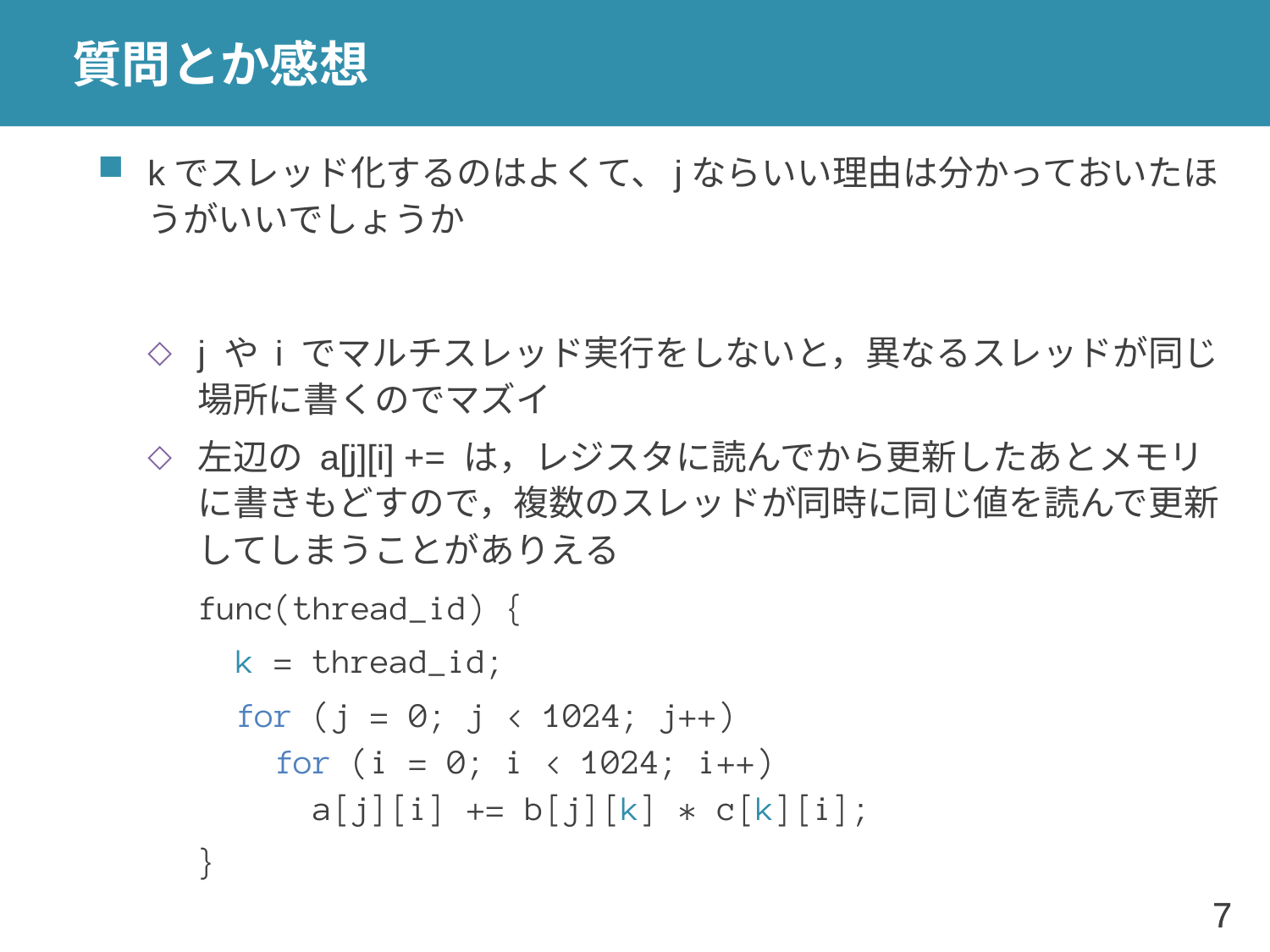

# 質問とか感想
kでスレッド化するのはよくて、jならいい理由は分かっておいたほうがいいでしょうか

j や i でマルチスレッド実行をしないと，異なるスレッドが同じ場所に書くのでマズイ
左辺の a[j][i] += は，レジスタに読んでから更新したあとメモリに書きもどすので，複数のスレッドが同時に同じ値を読んで更新してしまうことがありえる
func(thread_id) {
  k = thread_id;
  for (j = 0; j < 1024; j++)
    for (i = 0; i < 1024; i++)
      a[j][i] += b[j][k] * c[k][i];
}